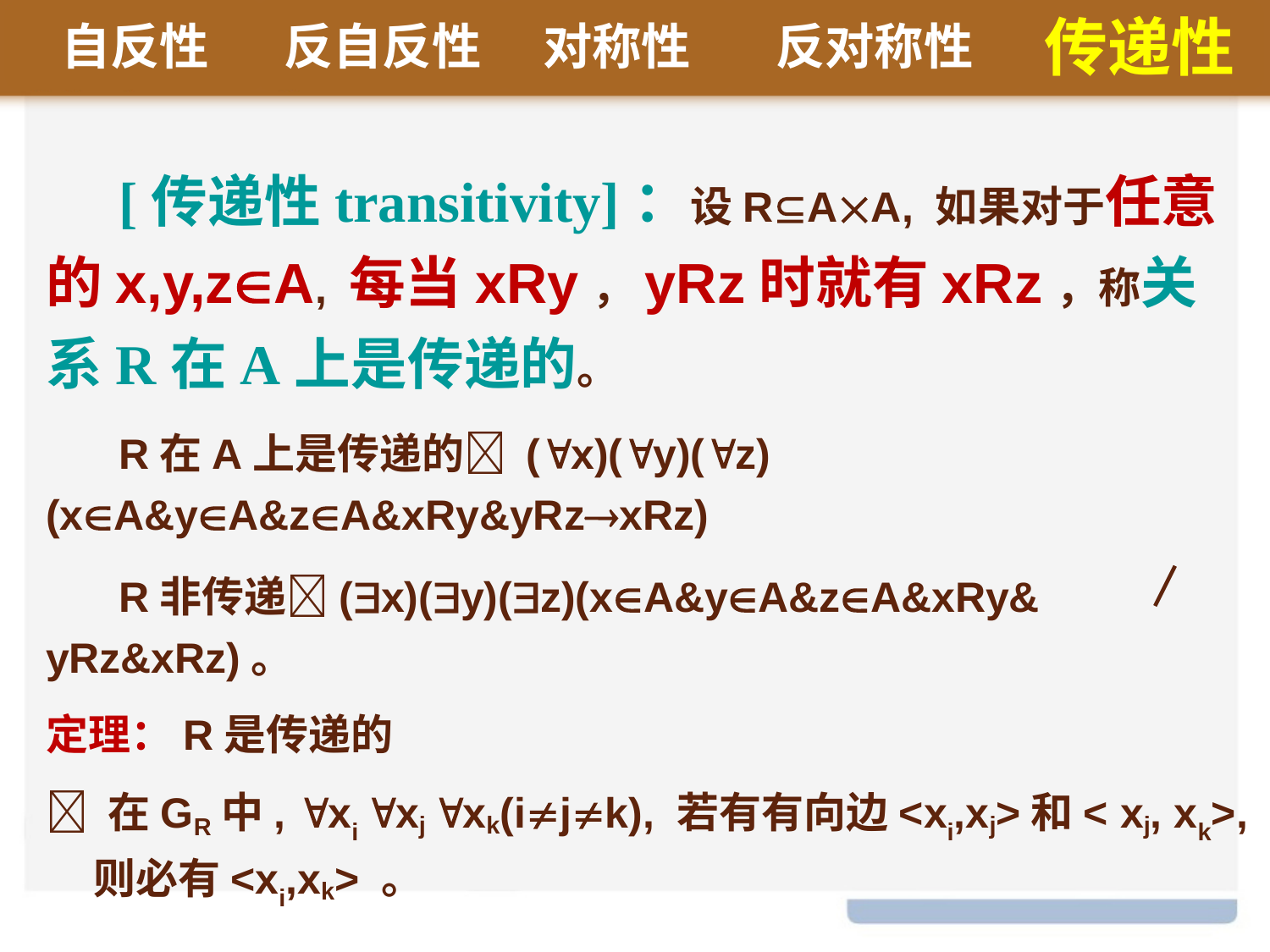

自反性
反自反性
第一部分 集合论
第一部分 集合论
第一部分 集合论
第一部分 集合论
对称性
反对称性
传递性
[传递性transitivity]：设R⊆A×A, 如果对于任意的x,y,z∈A, 每当xRy，yRz时就有xRz，称关系R在A上是传递的。
R在A上是传递的⇔ (∀x)(∀y)(∀z)(x∈A&y∈A&z∈A&xRy&yRz→xRz)
R非传递⇔(∃x)(∃y)(∃z)(x∈A&y∈A&z∈A&xRy& yRz&xRz)。
定理：R是传递的
⇔ 在GR中, ∀xi ∀xj ∀xk(i≠j≠k), 若有有向边<xi,xj>和< xj, xk>, 则必有<xi,xk> 。